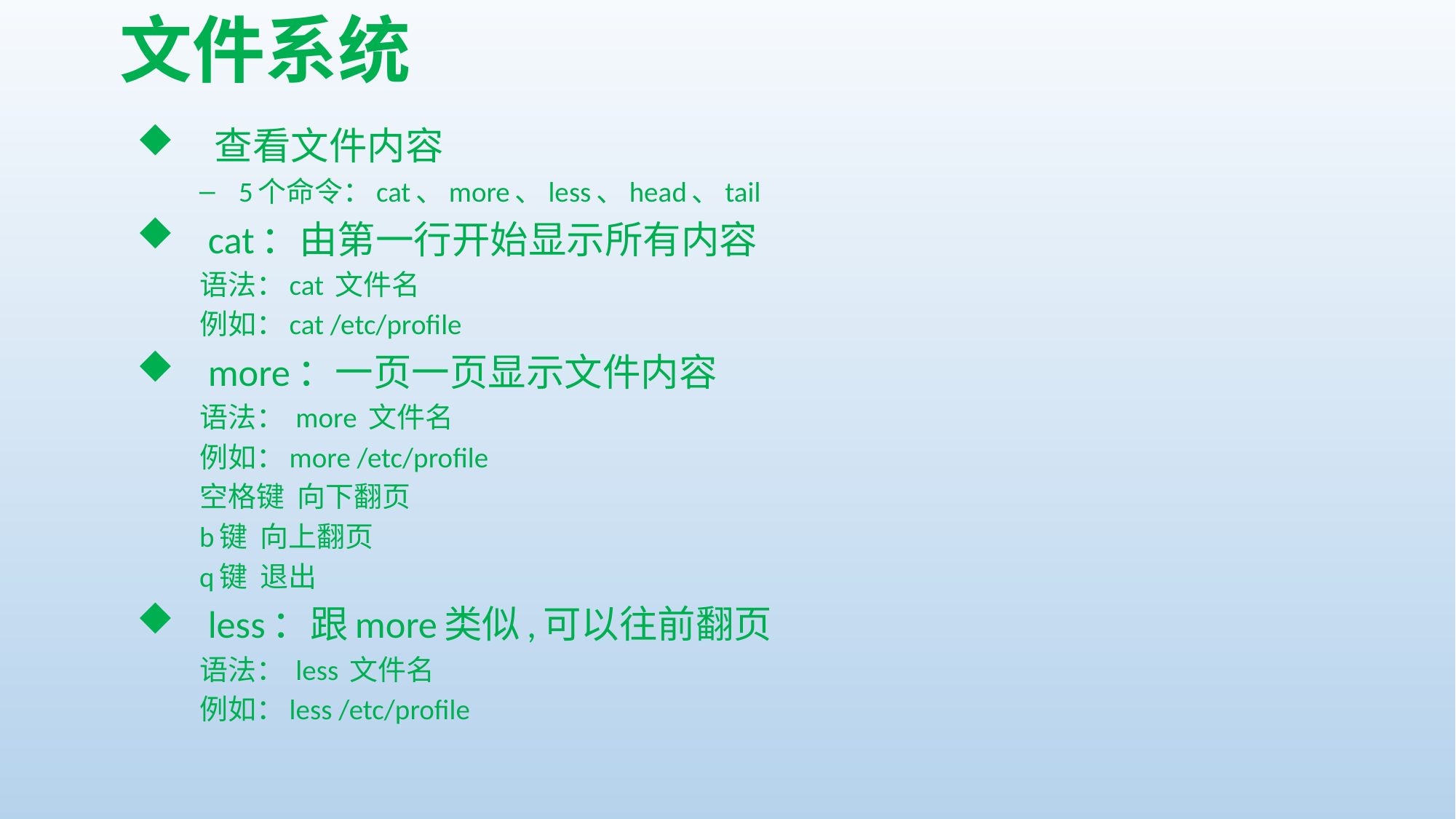

# 文件系统
 查看文件内容
5个命令：cat、more、less、head、tail
 cat：由第一行开始显示所有内容
语法：cat 文件名
例如：cat /etc/profile
 more：一页一页显示文件内容
语法： more 文件名
例如：more /etc/profile
空格键  向下翻页
b键  向上翻页
q键  退出
 less：跟more类似,可以往前翻页
语法： less 文件名
例如：less /etc/profile